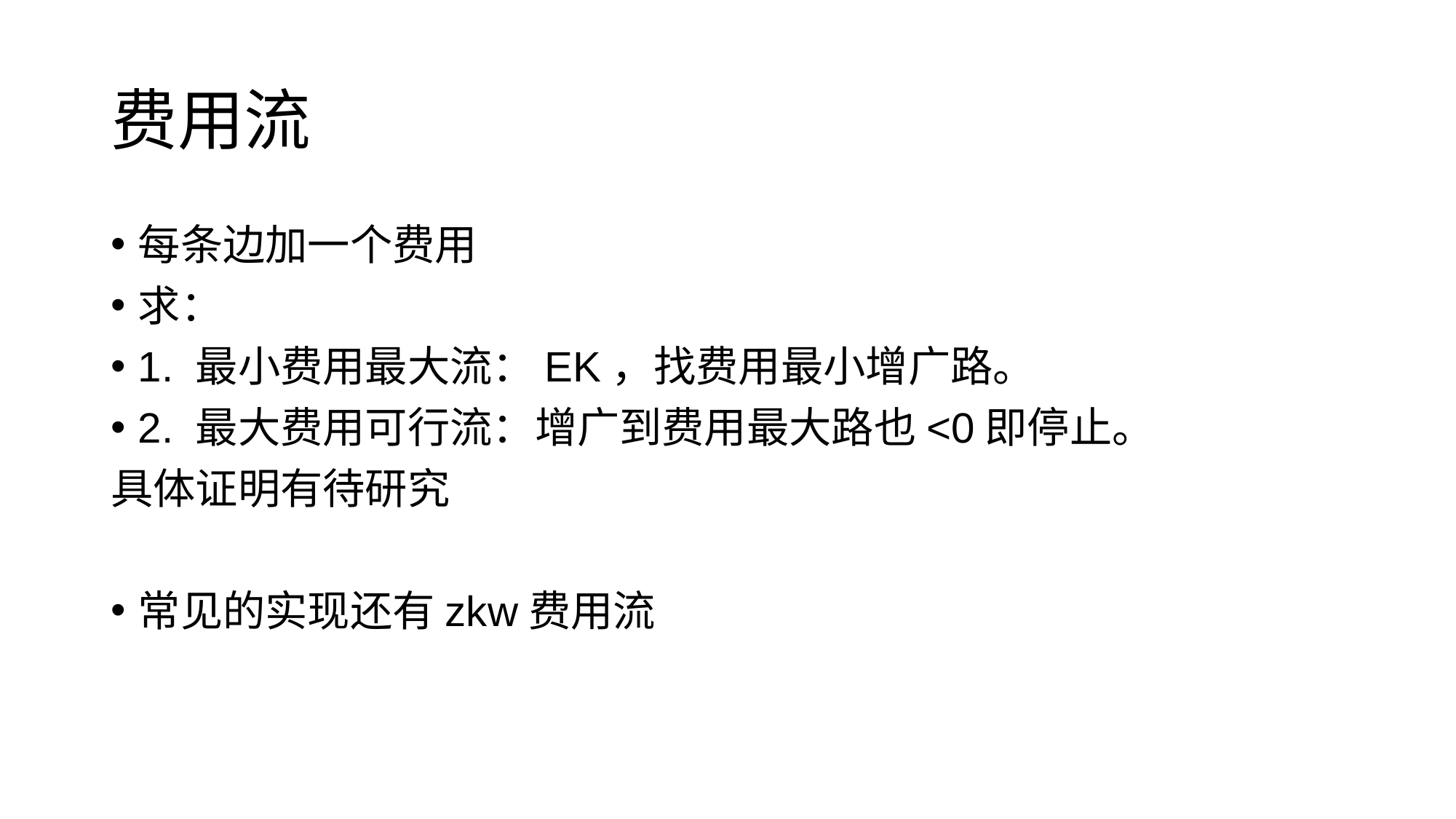

# 费用流
每条边加一个费用
求：
1. 最小费用最大流：EK，找费用最小增广路。
2. 最大费用可行流：增广到费用最大路也<0即停止。
具体证明有待研究

常见的实现还有zkw费用流